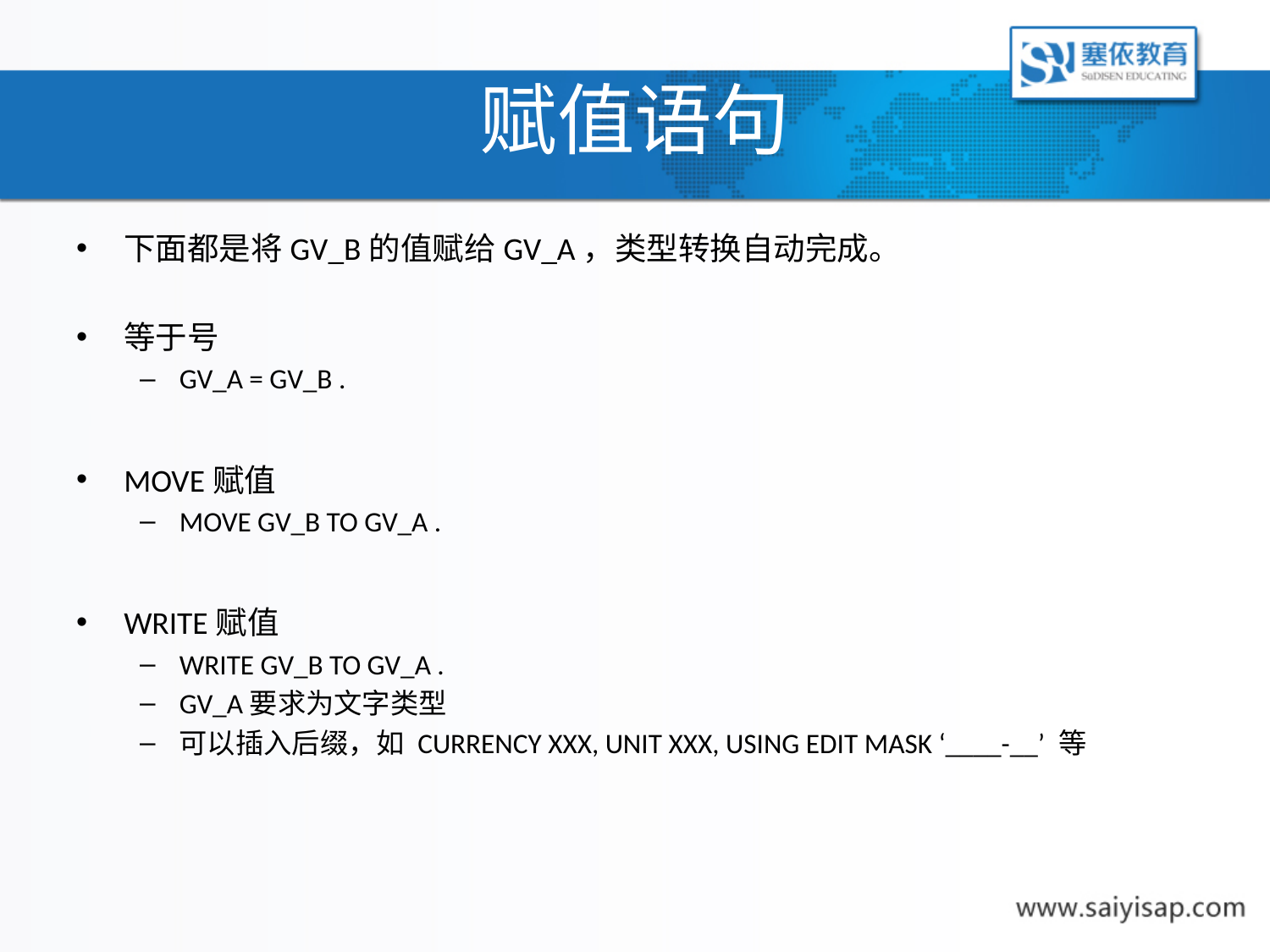

# 赋值语句
下面都是将GV_B的值赋给GV_A，类型转换自动完成。

等于号
GV_A = GV_B .

MOVE赋值
MOVE GV_B TO GV_A .

WRITE赋值
WRITE GV_B TO GV_A .
GV_A要求为文字类型
可以插入后缀，如 CURRENCY XXX, UNIT XXX, USING EDIT MASK ‘____-__’ 等